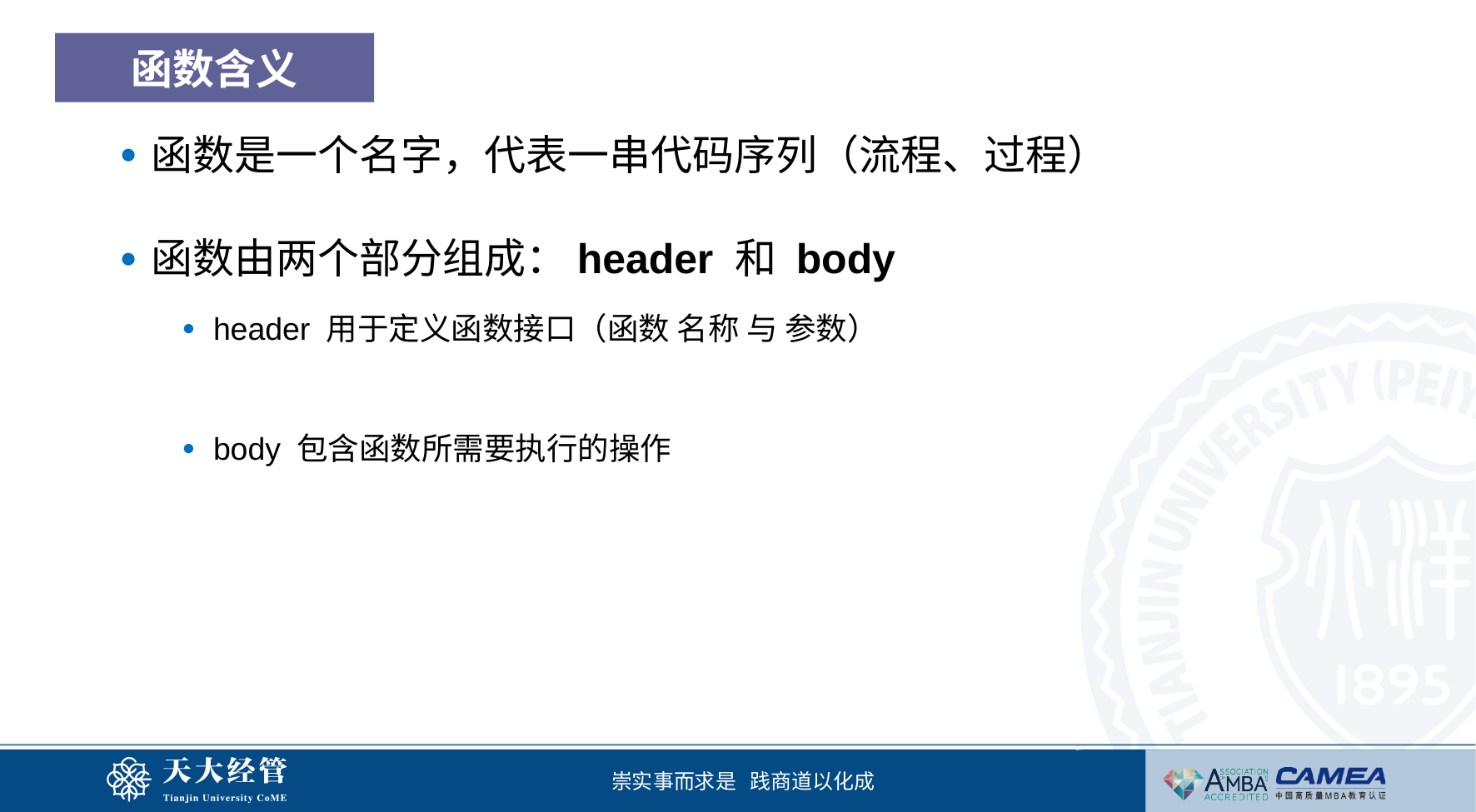

函数含义

函数是一个名字，代表一串代码序列（流程、过程）

函数由两个部分组成：header 和 body
header 用于定义函数接口（函数 名称 与 参数）

body 包含函数所需要执行的操作